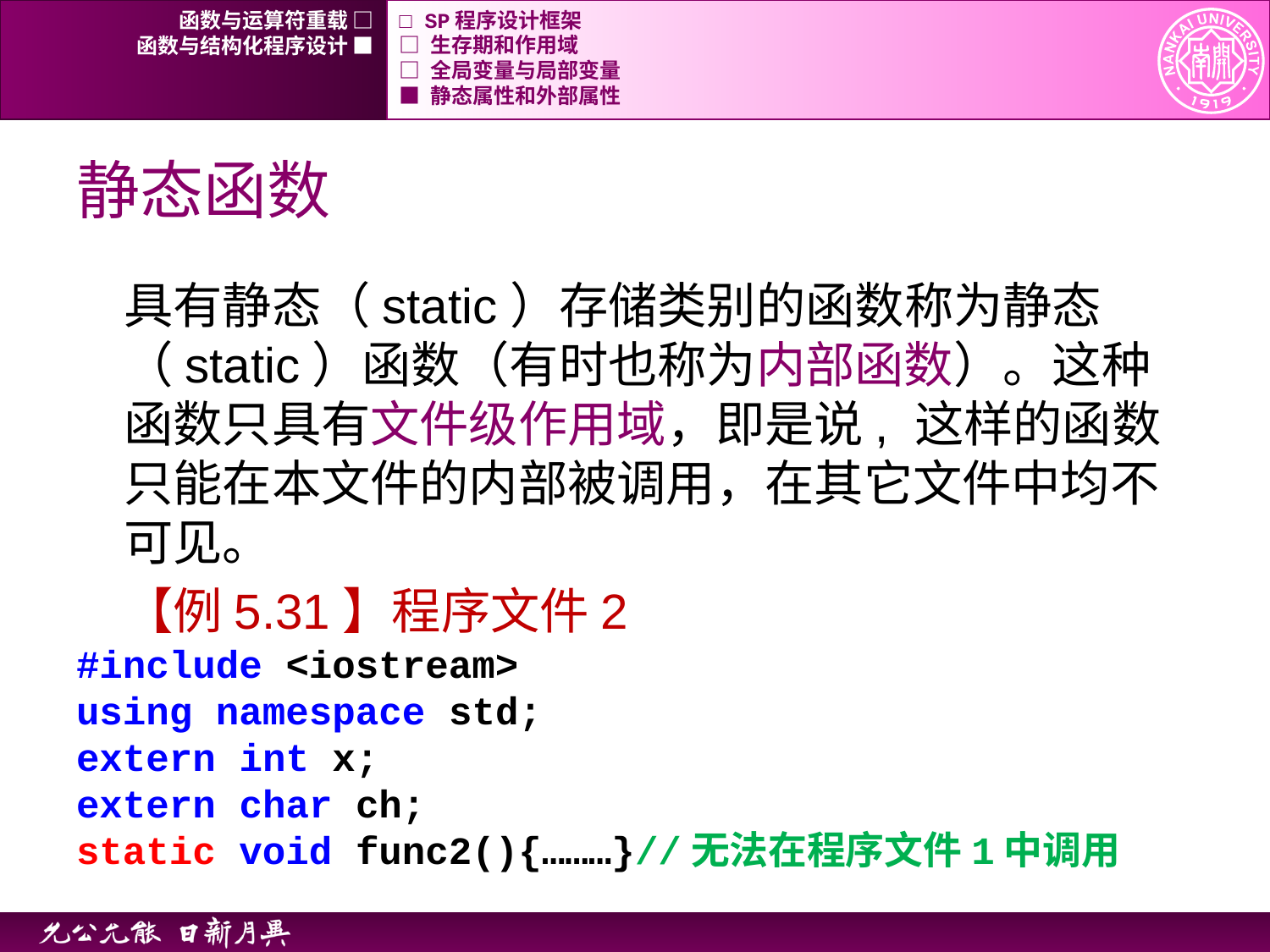

函数与运算符重载 □
□ SP程序设计框架
函数与结构化程序设计 ■
□ 生存期和作用域

□ 全局变量与局部变量

■ 静态属性和外部属性
# 静态函数
具有静态（static）存储类别的函数称为静态（static）函数（有时也称为内部函数）。这种函数只具有文件级作用域，即是说, 这样的函数只能在本文件的内部被调用，在其它文件中均不可见。
【例5.31】程序文件2
#include <iostream>
using namespace std;
extern int x;
extern char ch;
static void func2(){………}//无法在程序文件1中调用